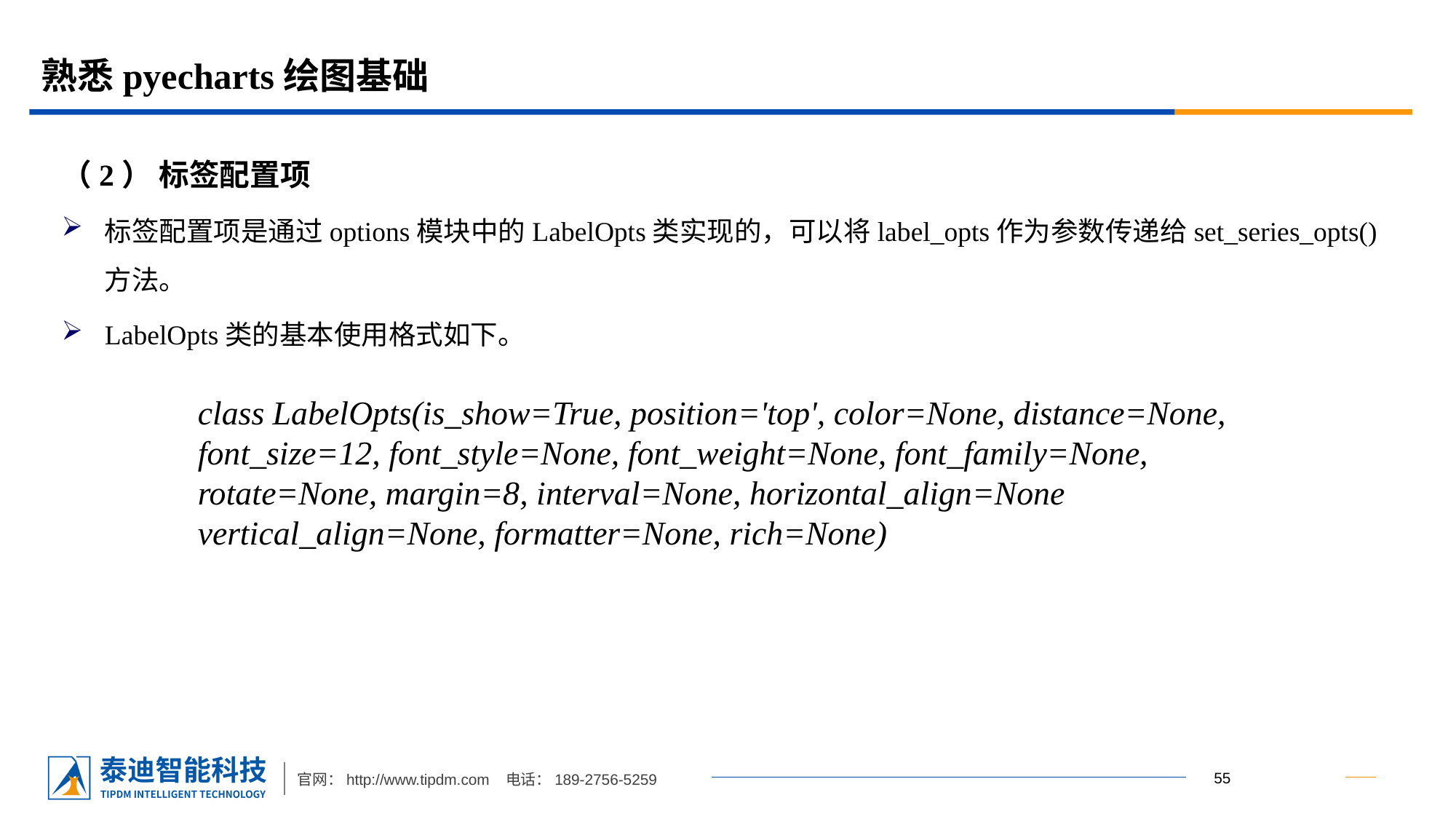

# 熟悉pyecharts绘图基础
（2） 标签配置项
标签配置项是通过options模块中的LabelOpts类实现的，可以将label_opts作为参数传递给set_series_opts()方法。
LabelOpts类的基本使用格式如下。
class LabelOpts(is_show=True, position='top', color=None, distance=None, font_size=12, font_style=None, font_weight=None, font_family=None, rotate=None, margin=8, interval=None, horizontal_align=None vertical_align=None, formatter=None, rich=None)